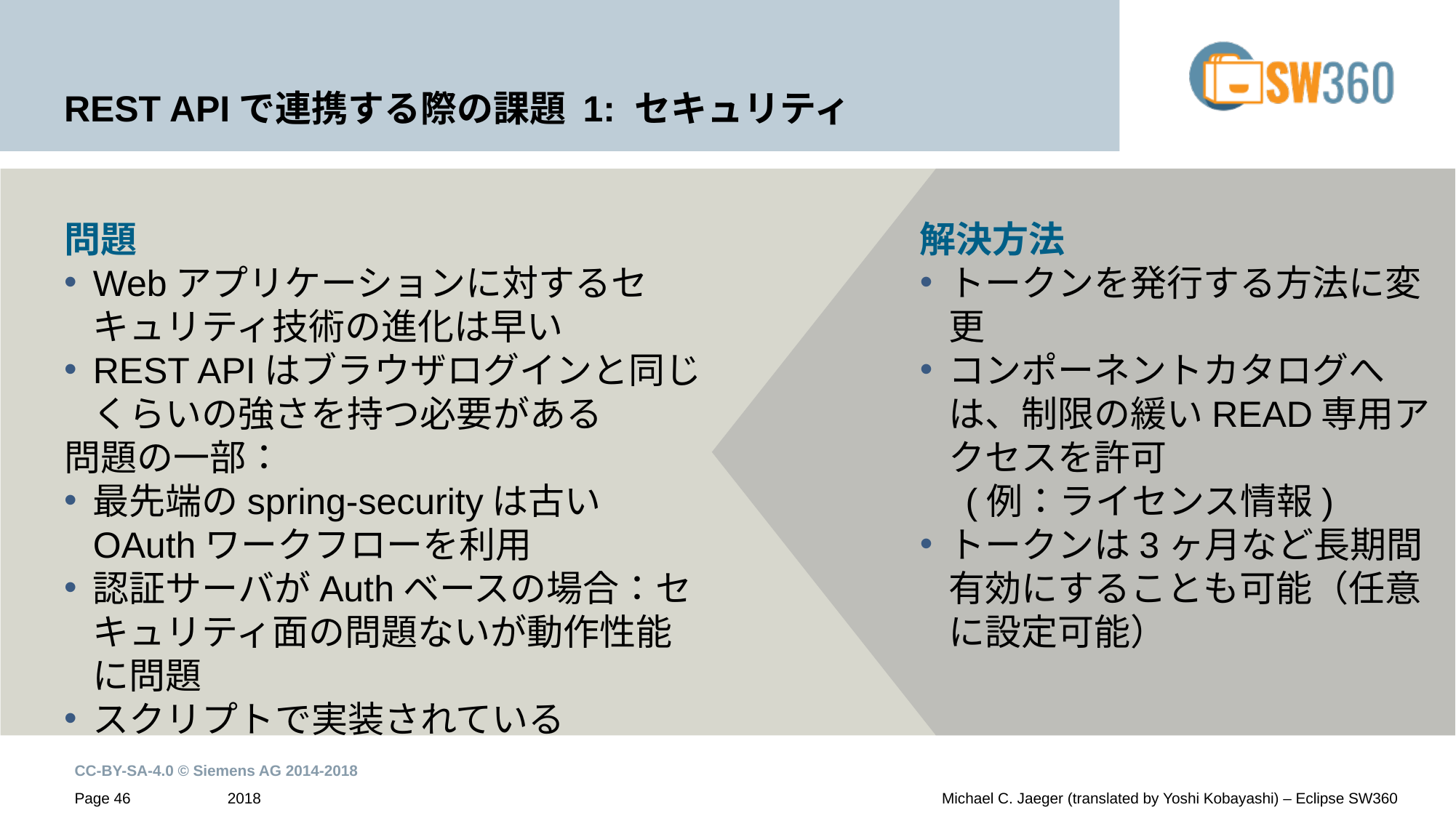

# REST APIで連携する際の課題 1: セキュリティ

問題
Webアプリケーションに対するセキュリティ技術の進化は早い
REST APIはブラウザログインと同じくらいの強さを持つ必要がある
問題の一部：
最先端のspring-securityは古いOAuthワークフローを利用
認証サーバがAuthベースの場合：セキュリティ面の問題ないが動作性能に問題
スクリプトで実装されている
解決方法
トークンを発行する方法に変更
コンポーネントカタログへは、制限の緩いREAD専用アクセスを許可
 (例：ライセンス情報)
トークンは3ヶ月など長期間有効にすることも可能（任意に設定可能）